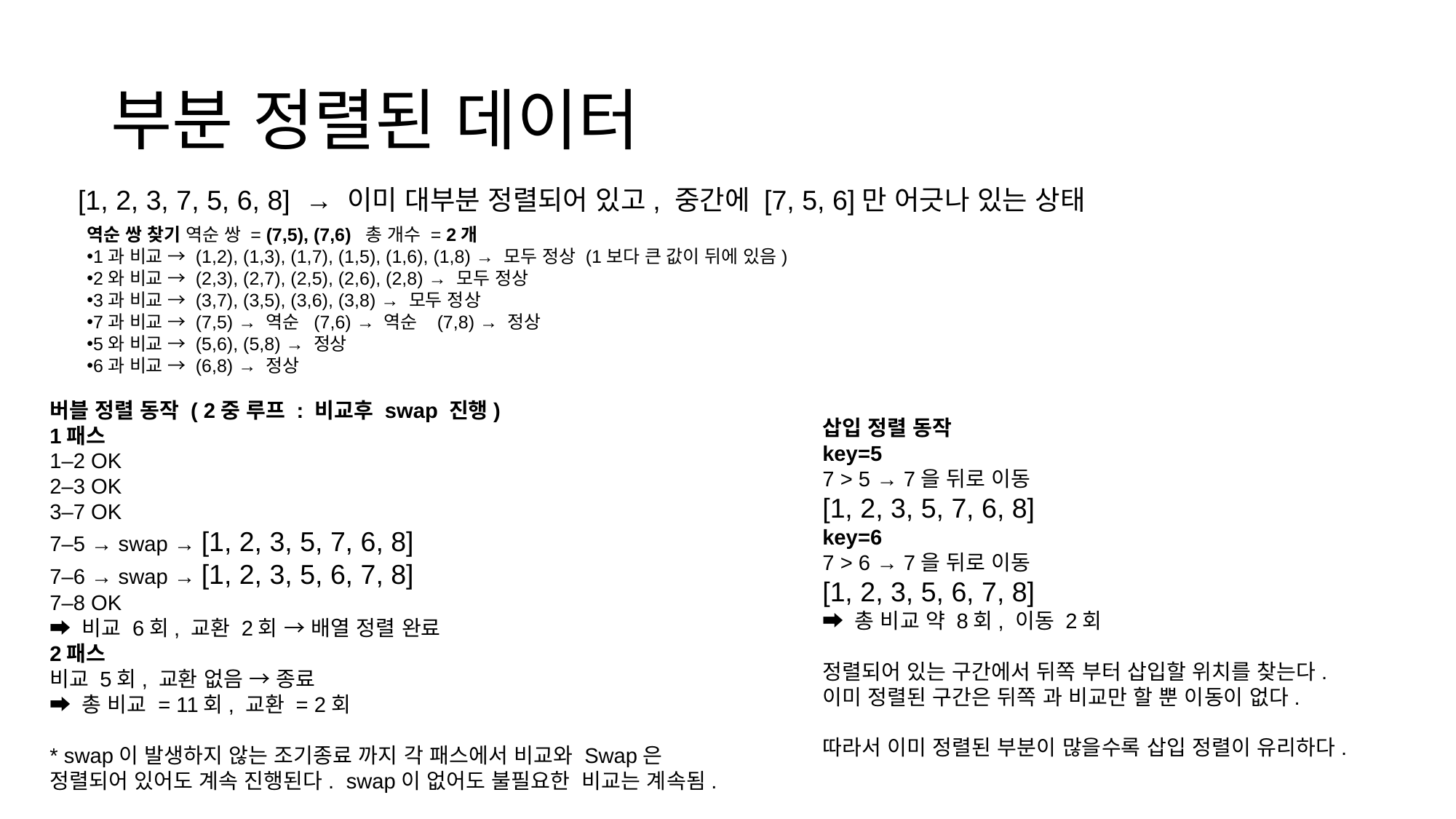

# 부분 정렬된 데이터
[1, 2, 3, 7, 5, 6, 8]  → 이미 대부분 정렬되어 있고, 중간에 [7, 5, 6]만 어긋나 있는 상태
역순 쌍 찾기 역순 쌍 = (7,5), (7,6)  총 개수 = 2개
1과 비교 → (1,2), (1,3), (1,7), (1,5), (1,6), (1,8) → 모두 정상 (1보다 큰 값이 뒤에 있음)
2와 비교 → (2,3), (2,7), (2,5), (2,6), (2,8) → 모두 정상
3과 비교 → (3,7), (3,5), (3,6), (3,8) → 모두 정상
7과 비교 → (7,5) → 역순  (7,6) → 역순   (7,8) → 정상
5와 비교 → (5,6), (5,8) → 정상
6과 비교 → (6,8) → 정상
버블 정렬 동작 ( 2중 루프 : 비교후 swap 진행)
1패스
1–2 OK
2–3 OK
3–7 OK
7–5 → swap → [1, 2, 3, 5, 7, 6, 8]
7–6 → swap → [1, 2, 3, 5, 6, 7, 8]
7–8 OK
➡ 비교 6회, 교환 2회 → 배열 정렬 완료
2패스
비교 5회, 교환 없음 → 종료
➡ 총 비교 = 11회, 교환 = 2회

* swap이 발생하지 않는 조기종료 까지 각 패스에서 비교와 Swap은  정렬되어 있어도 계속 진행된다.  swap이 없어도 불필요한  비교는 계속됨.
삽입 정렬 동작
key=5
7 > 5 → 7을 뒤로 이동
[1, 2, 3, 5, 7, 6, 8]
key=6
7 > 6 → 7을 뒤로 이동
[1, 2, 3, 5, 6, 7, 8]
➡ 총 비교 약 8회, 이동 2회

정렬되어 있는 구간에서 뒤쪽 부터 삽입할 위치를 찾는다.
이미 정렬된 구간은 뒤쪽 과 비교만 할 뿐 이동이 없다.

따라서 이미 정렬된 부분이 많을수록 삽입 정렬이 유리하다.